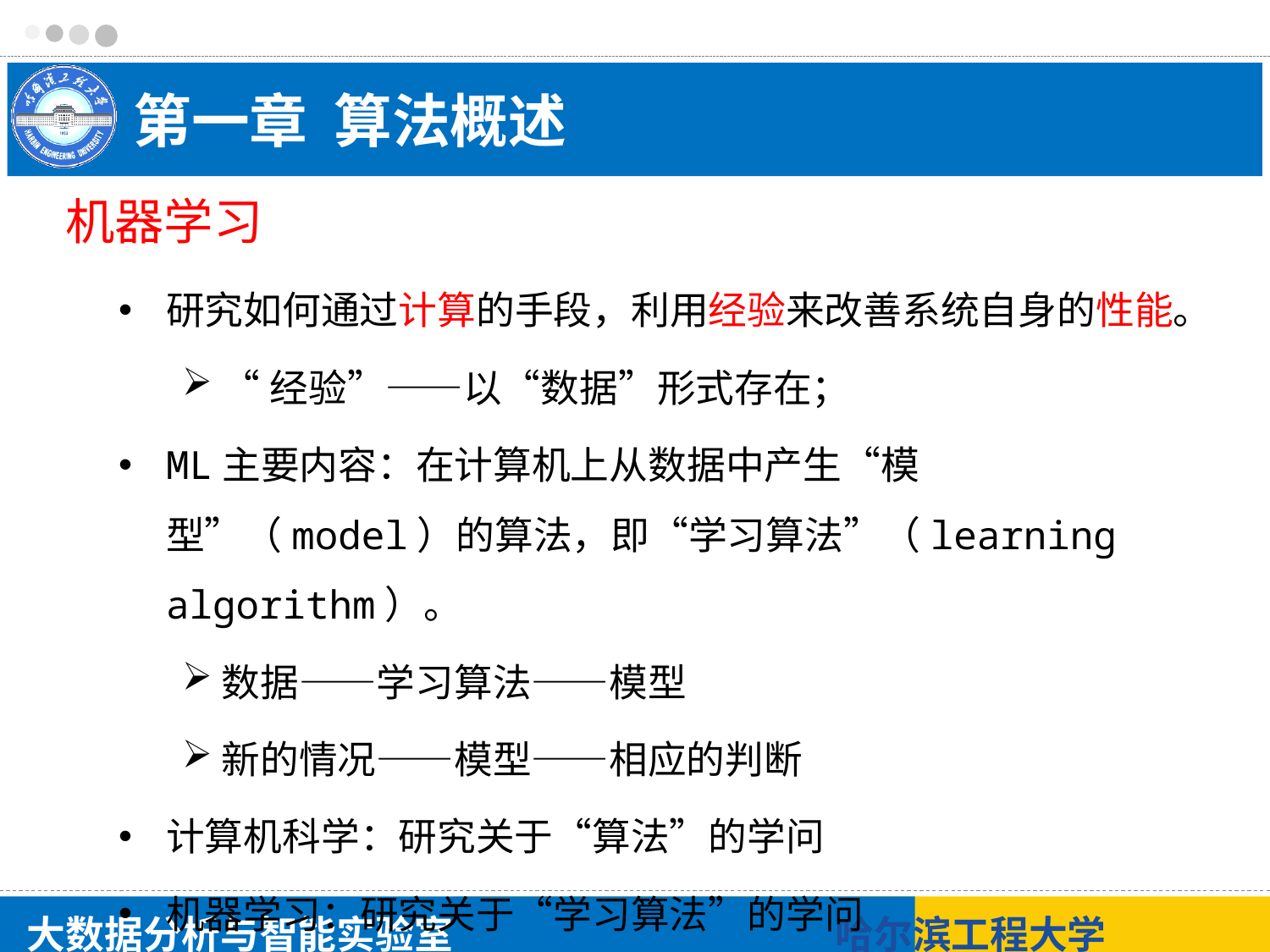

# 第一章  算法概述
机器学习
研究如何通过计算的手段，利用经验来改善系统自身的性能。
“经验”——以“数据”形式存在；
ML主要内容：在计算机上从数据中产生“模型”（model）的算法，即“学习算法”（learning algorithm）。
数据——学习算法——模型
新的情况——模型——相应的判断
计算机科学：研究关于“算法”的学问
机器学习：研究关于“学习算法”的学问